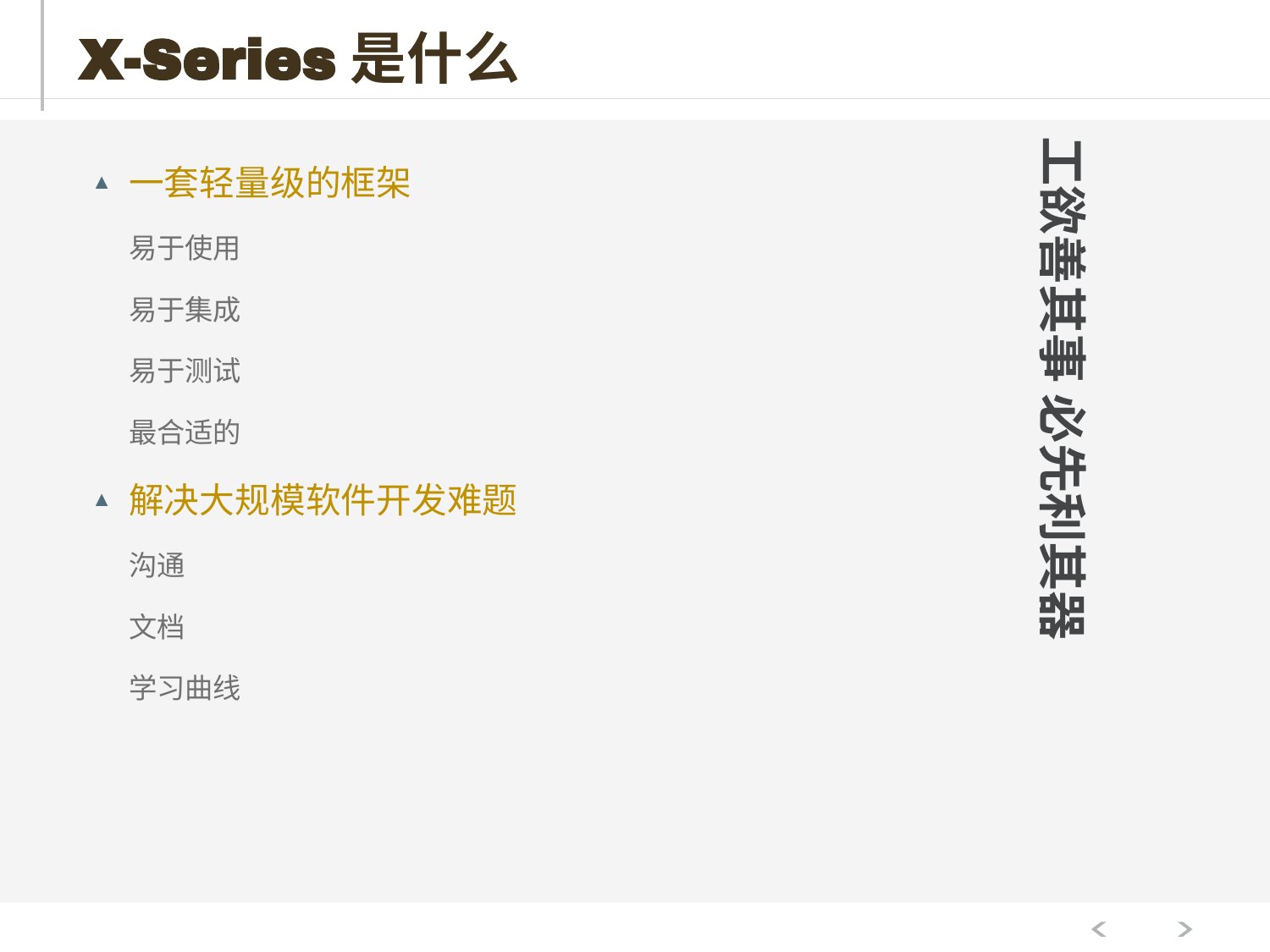

# X-Series是什么
工欲善其事 必先利其器
一套轻量级的框架
易于使用
易于集成
易于测试
最合适的
解决大规模软件开发难题
沟通
文档
学习曲线